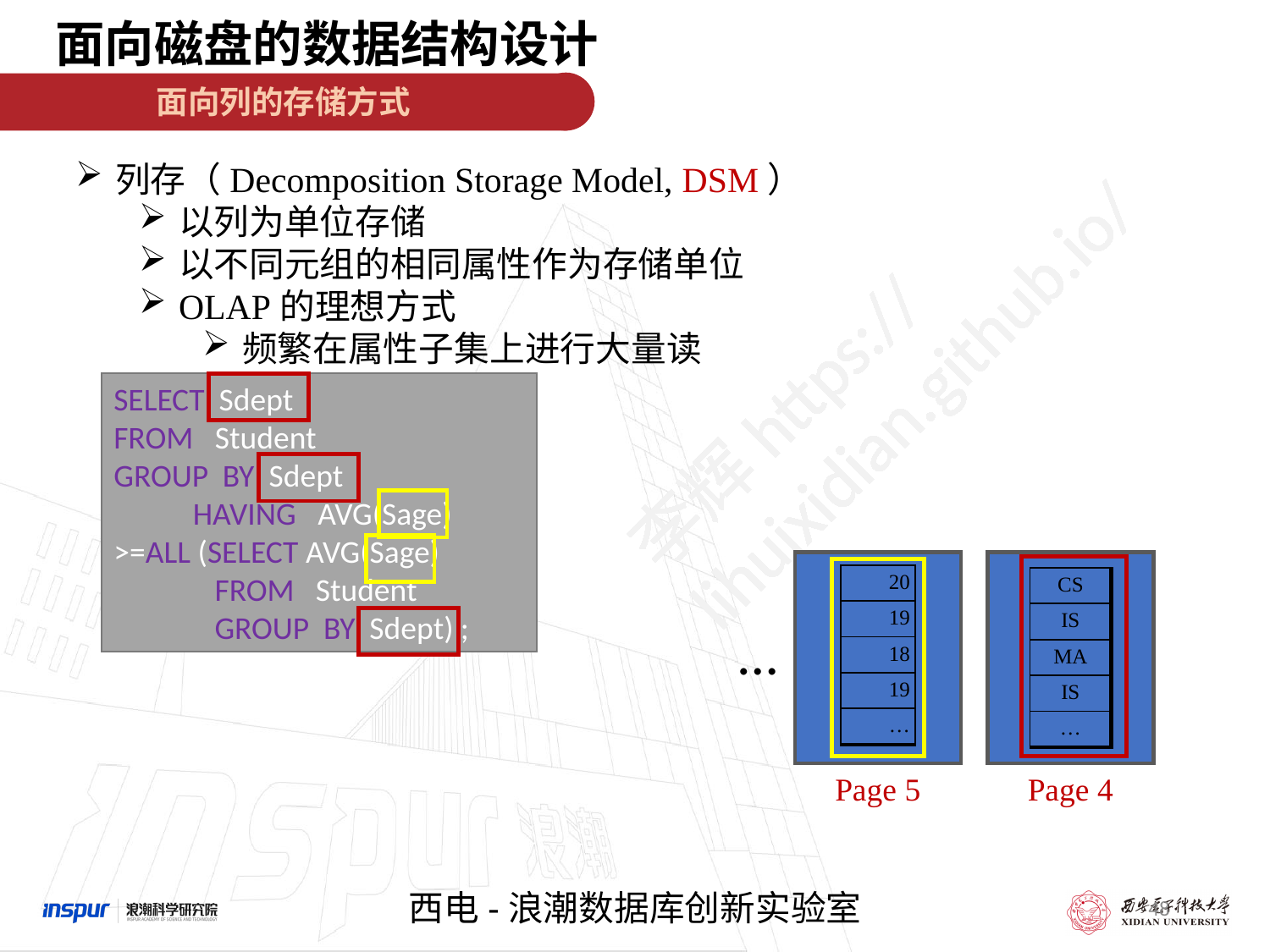

面向磁盘的数据结构设计

面向列的存储方式
列存（Decomposition Storage Model, DSM）
以列为单位存储
以不同元组的相同属性作为存储单位
OLAP的理想方式
频繁在属性子集上进行大量读

SELECT  Sdept
FROM   Student
GROUP  BY  Sdept
           HAVING   AVG(Sage) >=ALL (SELECT AVG(Sage)
              FROM   Student
              GROUP  BY  Sdept) ;

…
Page 5
Page 4

| 20 |
| --- |
| 19 |
| 18 |
| 19 |
| … |
| CS |
| --- |
| IS |
| MA |
| IS |
| … |

48